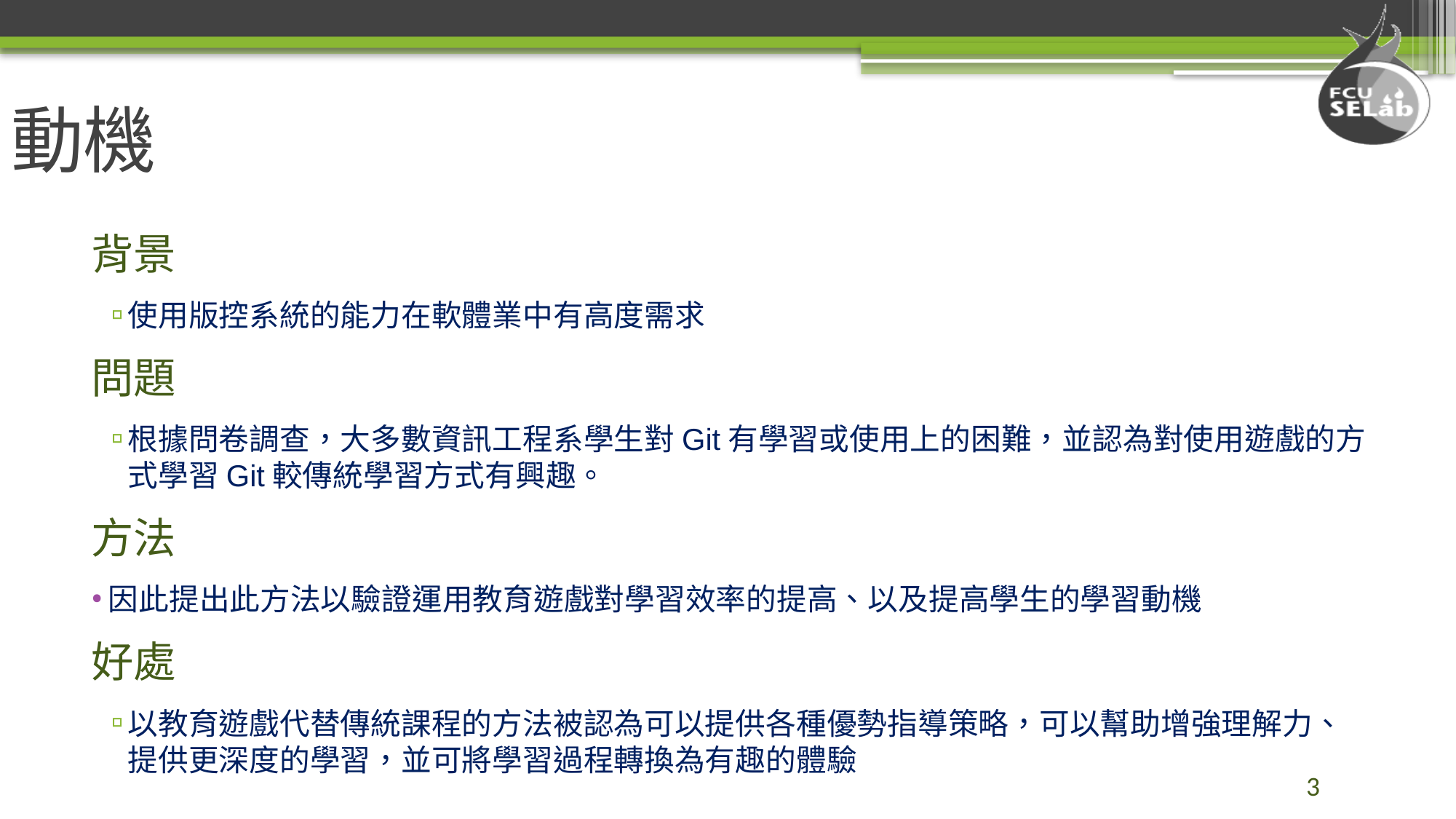

# 動機

背景
使用版控系統的能力在軟體業中有高度需求
問題
根據問卷調查，大多數資訊工程系學生對Git有學習或使用上的困難，並認為對使用遊戲的方式學習Git較傳統學習方式有興趣。
方法
因此提出此方法以驗證運用教育遊戲對學習效率的提高、以及提高學生的學習動機
好處
以教育遊戲代替傳統課程的方法被認為可以提供各種優勢指導策略，可以幫助增強理解力、提供更深度的學習，並可將學習過程轉換為有趣的體驗

3